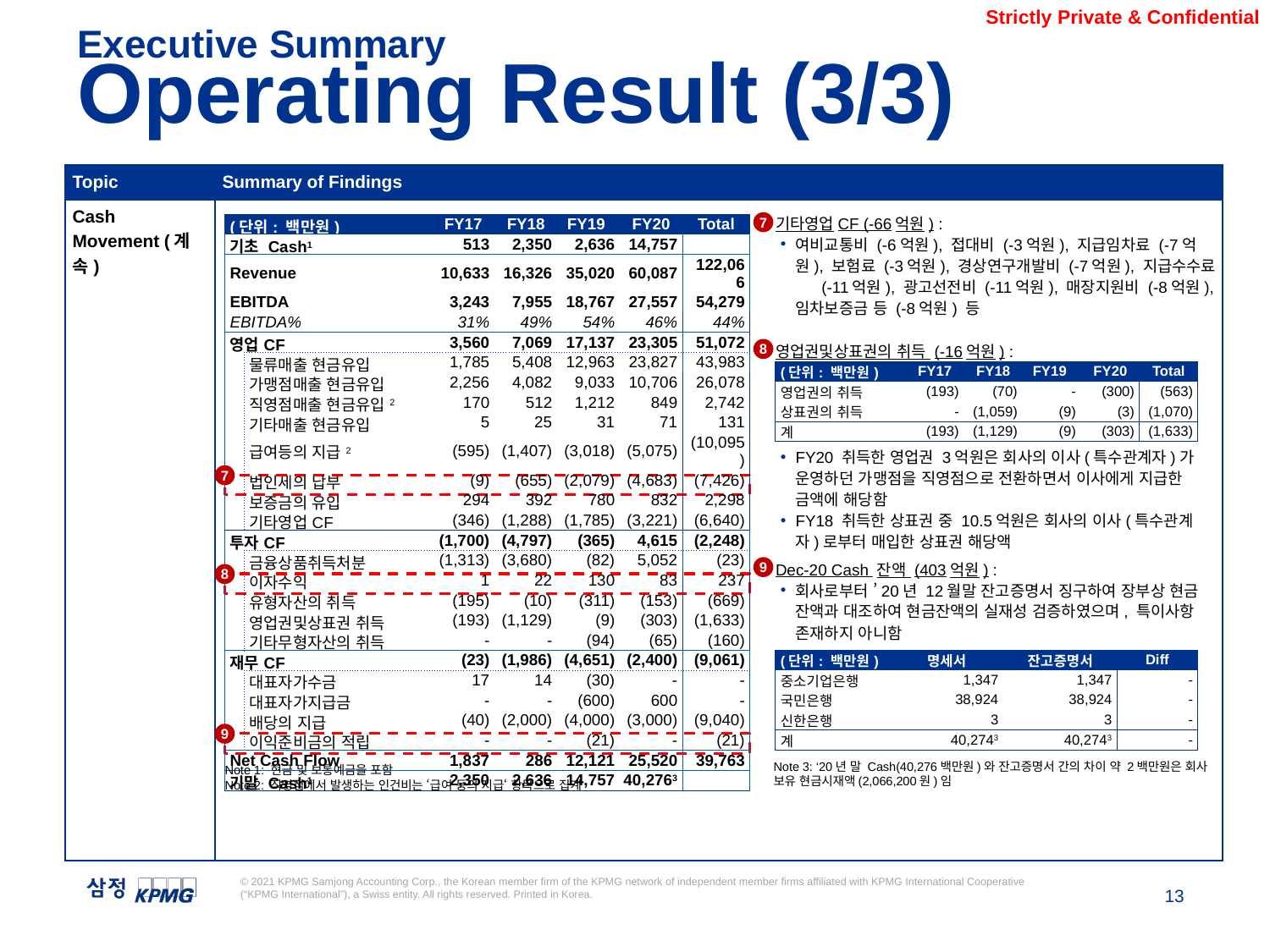

Executive Summary
Operating Result (3/3)
| Topic | Summary of Findings |
| --- | --- |
| Cash Movement (계속) |  |
기타영업CF (-66억원) :
여비교통비 (-6억원), 접대비 (-3억원), 지급임차료 (-7억원), 보험료 (-3억원), 경상연구개발비 (-7억원), 지급수수료       (-11억원), 광고선전비 (-11억원), 매장지원비 (-8억원), 임차보증금 등 (-8억원) 등
7
| (단위: 백만원) |  | FY17 | FY18 | FY19 | FY20 | Total |
| --- | --- | --- | --- | --- | --- | --- |
| 기초 Cash1 |  | 513 | 2,350 | 2,636 | 14,757 |  |
| Revenue |  | 10,633 | 16,326 | 35,020 | 60,087 | 122,066 |
| EBITDA |  | 3,243 | 7,955 | 18,767 | 27,557 | 54,279 |
| EBITDA% |  | 31% | 49% | 54% | 46% | 44% |
| 영업CF |  | 3,560 | 7,069 | 17,137 | 23,305 | 51,072 |
|  | 물류매출 현금유입 | 1,785 | 5,408 | 12,963 | 23,827 | 43,983 |
|  | 가맹점매출 현금유입 | 2,256 | 4,082 | 9,033 | 10,706 | 26,078 |
|  | 직영점매출 현금유입2 | 170 | 512 | 1,212 | 849 | 2,742 |
|  | 기타매출 현금유입 | 5 | 25 | 31 | 71 | 131 |
|  | 급여등의 지급2 | (595) | (1,407) | (3,018) | (5,075) | (10,095) |
|  | 법인세의 납부 | (9) | (655) | (2,079) | (4,683) | (7,426) |
|  | 보증금의 유입 | 294 | 392 | 780 | 832 | 2,298 |
|  | 기타영업CF | (346) | (1,288) | (1,785) | (3,221) | (6,640) |
| 투자CF |  | (1,700) | (4,797) | (365) | 4,615 | (2,248) |
|  | 금융상품취득처분 | (1,313) | (3,680) | (82) | 5,052 | (23) |
|  | 이자수익 | 1 | 22 | 130 | 83 | 237 |
|  | 유형자산의 취득 | (195) | (10) | (311) | (153) | (669) |
|  | 영업권및상표권 취득 | (193) | (1,129) | (9) | (303) | (1,633) |
|  | 기타무형자산의 취득 | - | - | (94) | (65) | (160) |
| 재무CF |  | (23) | (1,986) | (4,651) | (2,400) | (9,061) |
|  | 대표자가수금 | 17 | 14 | (30) | - | - |
|  | 대표자가지급금 | - | - | (600) | 600 | - |
|  | 배당의 지급 | (40) | (2,000) | (4,000) | (3,000) | (9,040) |
|  | 이익준비금의 적립 | - | - | (21) | - | (21) |
| Net Cash Flow |  | 1,837 | 286 | 12,121 | 25,520 | 39,763 |
| 기말 Cash1 |  | 2,350 | 2,636 | 14,757 | 40,2763 |  |
8
영업권및상표권의 취득 (-16억원) :

FY20 취득한 영업권 3억원은 회사의 이사(특수관계자)가 운영하던 가맹점을 직영점으로 전환하면서 이사에게 지급한 금액에 해당함
FY18 취득한 상표권 중 10.5억원은 회사의 이사(특수관계자)로부터 매입한 상표권 해당액
| (단위: 백만원) | FY17 | FY18 | FY19 | FY20 | Total |
| --- | --- | --- | --- | --- | --- |
| 영업권의 취득 | (193) | (70) | - | (300) | (563) |
| 상표권의 취득 | - | (1,059) | (9) | (3) | (1,070) |
| 계 | (193) | (1,129) | (9) | (303) | (1,633) |
7

9
Dec-20 Cash 잔액 (403억원) :
회사로부터 ’20년 12월말 잔고증명서 징구하여 장부상 현금 잔액과 대조하여 현금잔액의 실재성 검증하였으며, 특이사항 존재하지 아니함

8

| (단위: 백만원) | 명세서 | 잔고증명서 | Diff |
| --- | --- | --- | --- |
| 중소기업은행 | 1,347 | 1,347 | - |
| 국민은행 | 38,924 | 38,924 | - |
| 신한은행 | 3 | 3 | - |
| 계 | 40,2743 | 40,2743 | - |
9

Note 3: ‘20년 말 Cash(40,276백만원)와 잔고증명서 간의 차이 약 2백만원은 회사 보유 현금시재액(2,066,200원)임
Note 1: 현금 및 보통예금을 포함
Note 2: 직영점에서 발생하는 인건비는 ‘급여 등의 지급‘ 항목으로 집계